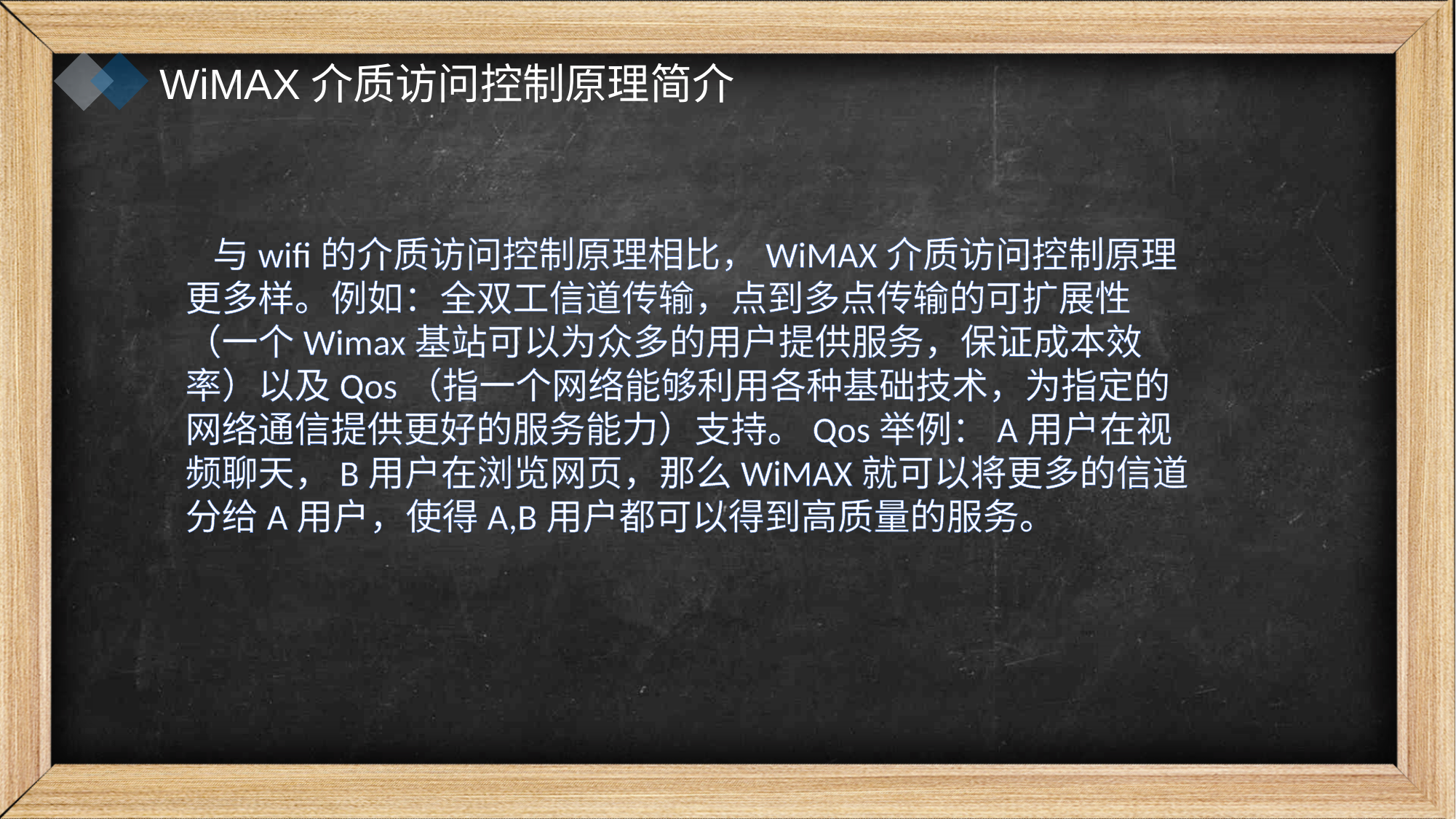

WiMAX介质访问控制原理简介

   与wifi的介质访问控制原理相比，WiMAX介质访问控制原理更多样。例如：全双工信道传输，点到多点传输的可扩展性（一个Wimax基站可以为众多的用户提供服务，保证成本效率）以及Qos（指一个网络能够利用各种基础技术，为指定的网络通信提供更好的服务能力）支持。Qos举例：A用户在视频聊天，B用户在浏览网页，那么WiMAX就可以将更多的信道分给A用户，使得A,B用户都可以得到高质量的服务。